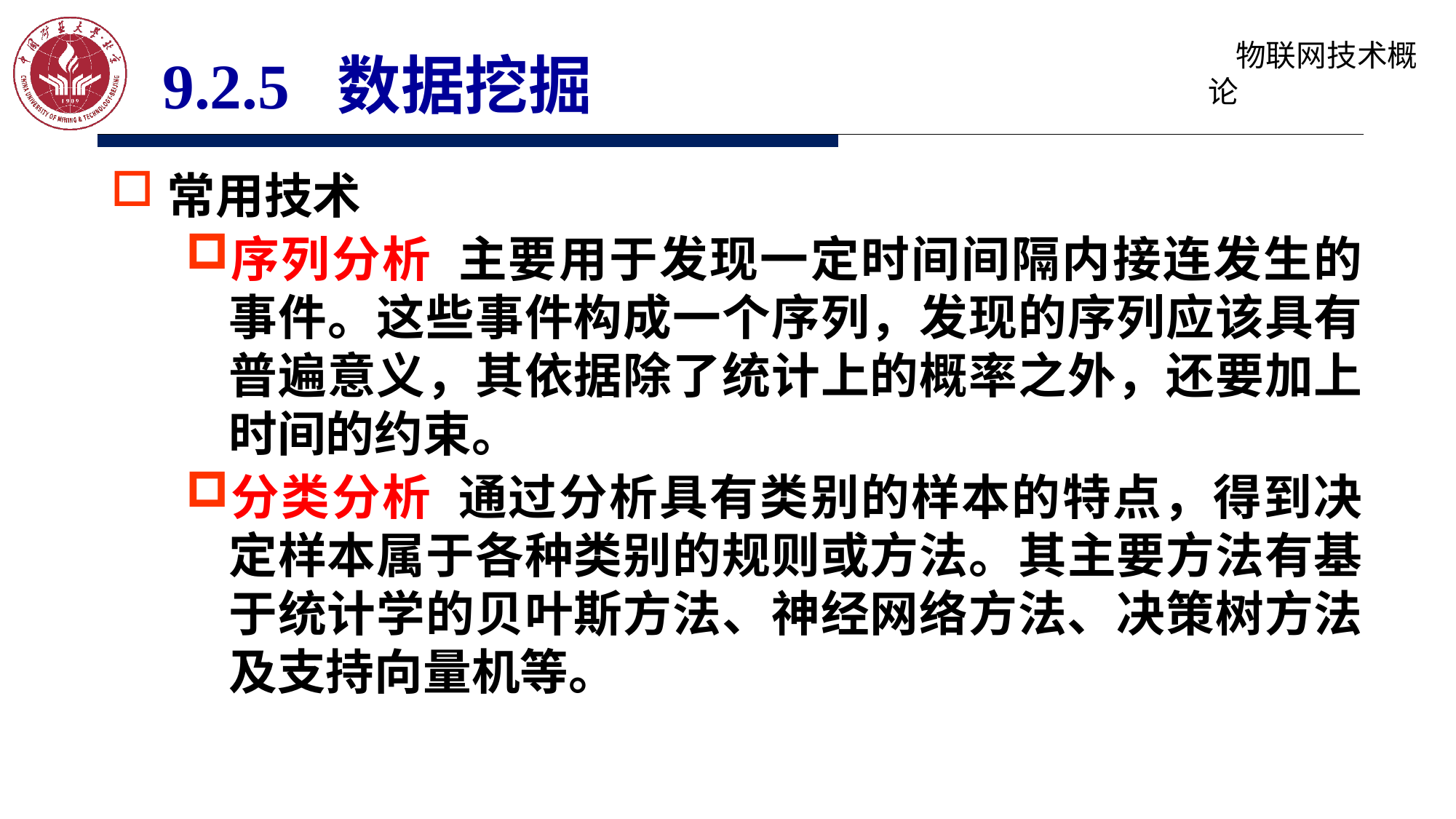

9.2.5  数据挖掘
常用技术
序列分析  主要用于发现一定时间间隔内接连发生的事件。这些事件构成一个序列，发现的序列应该具有普遍意义，其依据除了统计上的概率之外，还要加上时间的约束。
分类分析  通过分析具有类别的样本的特点，得到决定样本属于各种类别的规则或方法。其主要方法有基于统计学的贝叶斯方法、神经网络方法、决策树方法及支持向量机等。